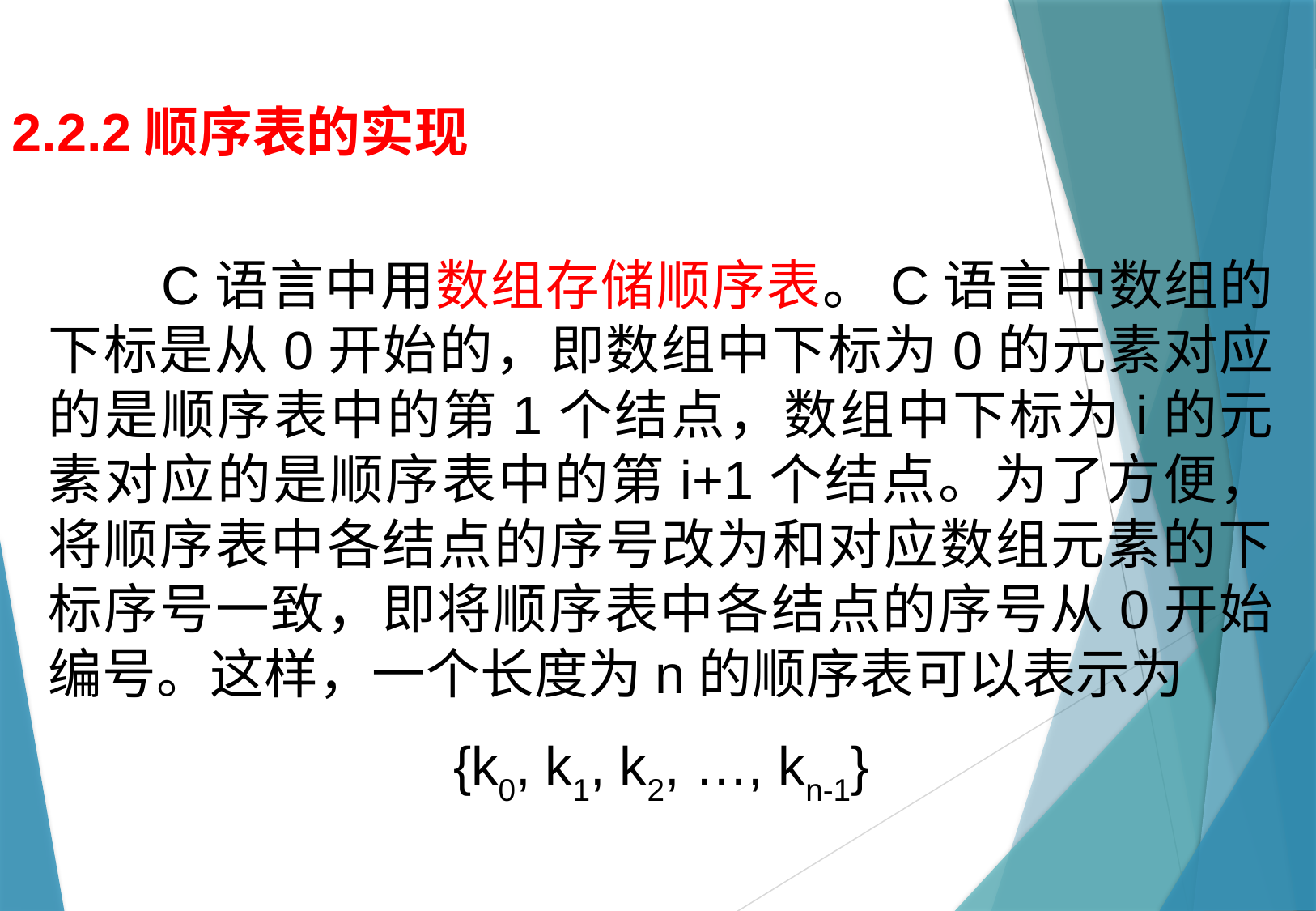

2.2.2顺序表的实现
       C语言中用数组存储顺序表。C语言中数组的下标是从0开始的，即数组中下标为0的元素对应的是顺序表中的第1个结点，数组中下标为i的元素对应的是顺序表中的第i+1个结点。为了方便，将顺序表中各结点的序号改为和对应数组元素的下标序号一致，即将顺序表中各结点的序号从0开始编号。这样，一个长度为n的顺序表可以表示为
{k0, k1, k2, …, kn-1}